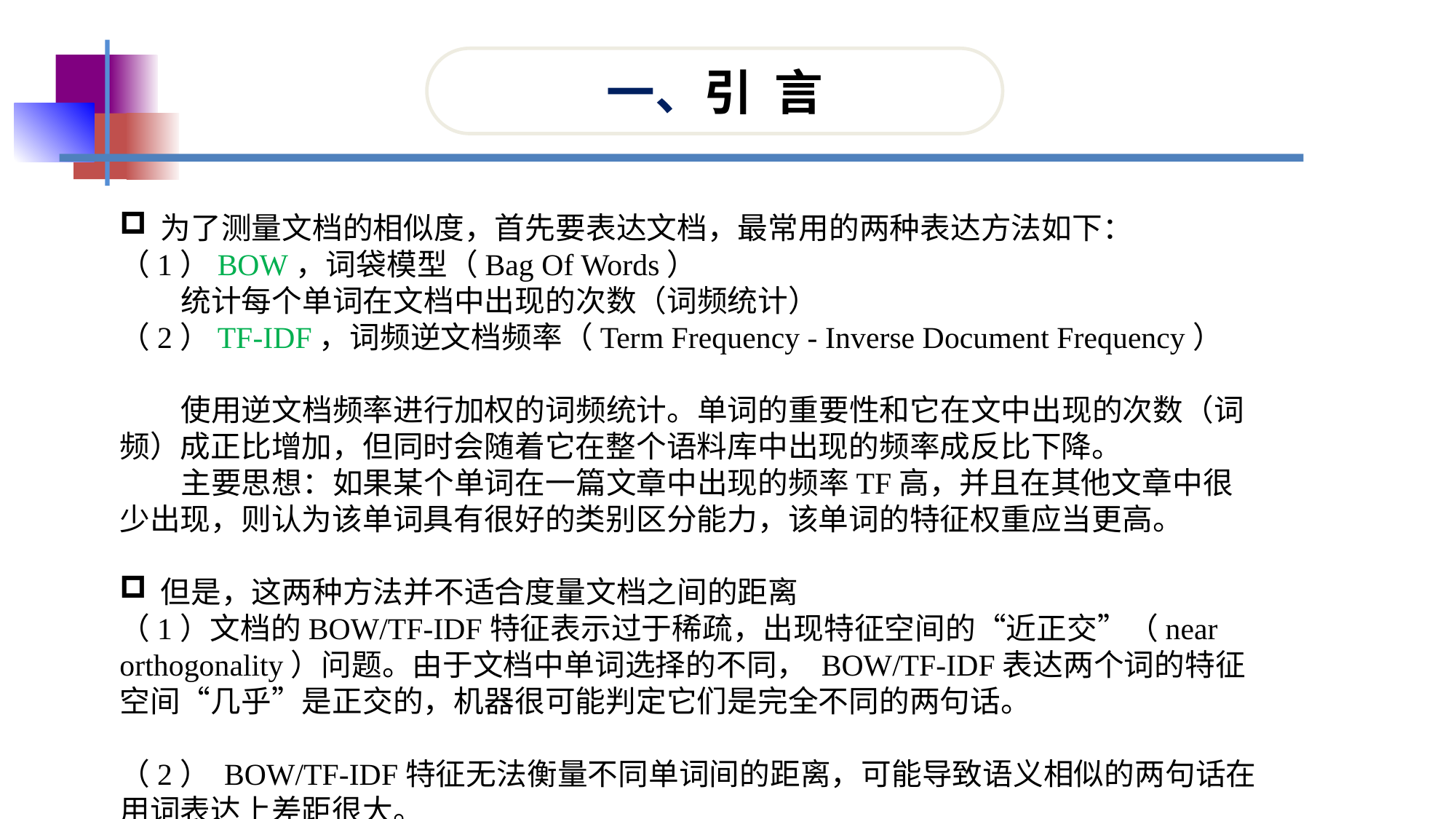

一、引  言
为了测量文档的相似度，首先要表达文档，最常用的两种表达方法如下：
（1）BOW，词袋模型（Bag Of Words）
        统计每个单词在文档中出现的次数（词频统计）
（2）TF-IDF，词频逆文档频率（Term Frequency - Inverse Document Frequency）
        使用逆文档频率进行加权的词频统计。单词的重要性和它在文中出现的次数（词频）成正比增加，但同时会随着它在整个语料库中出现的频率成反比下降。
        主要思想：如果某个单词在一篇文章中出现的频率TF高，并且在其他文章中很少出现，则认为该单词具有很好的类别区分能力，该单词的特征权重应当更高。

但是，这两种方法并不适合度量文档之间的距离
（1）文档的BOW/TF-IDF特征表示过于稀疏，出现特征空间的“近正交”（near orthogonality）问题。由于文档中单词选择的不同， BOW/TF-IDF表达两个词的特征空间“几乎”是正交的，机器很可能判定它们是完全不同的两句话。

（2） BOW/TF-IDF特征无法衡量不同单词间的距离，可能导致语义相似的两句话在用词表达上差距很大。